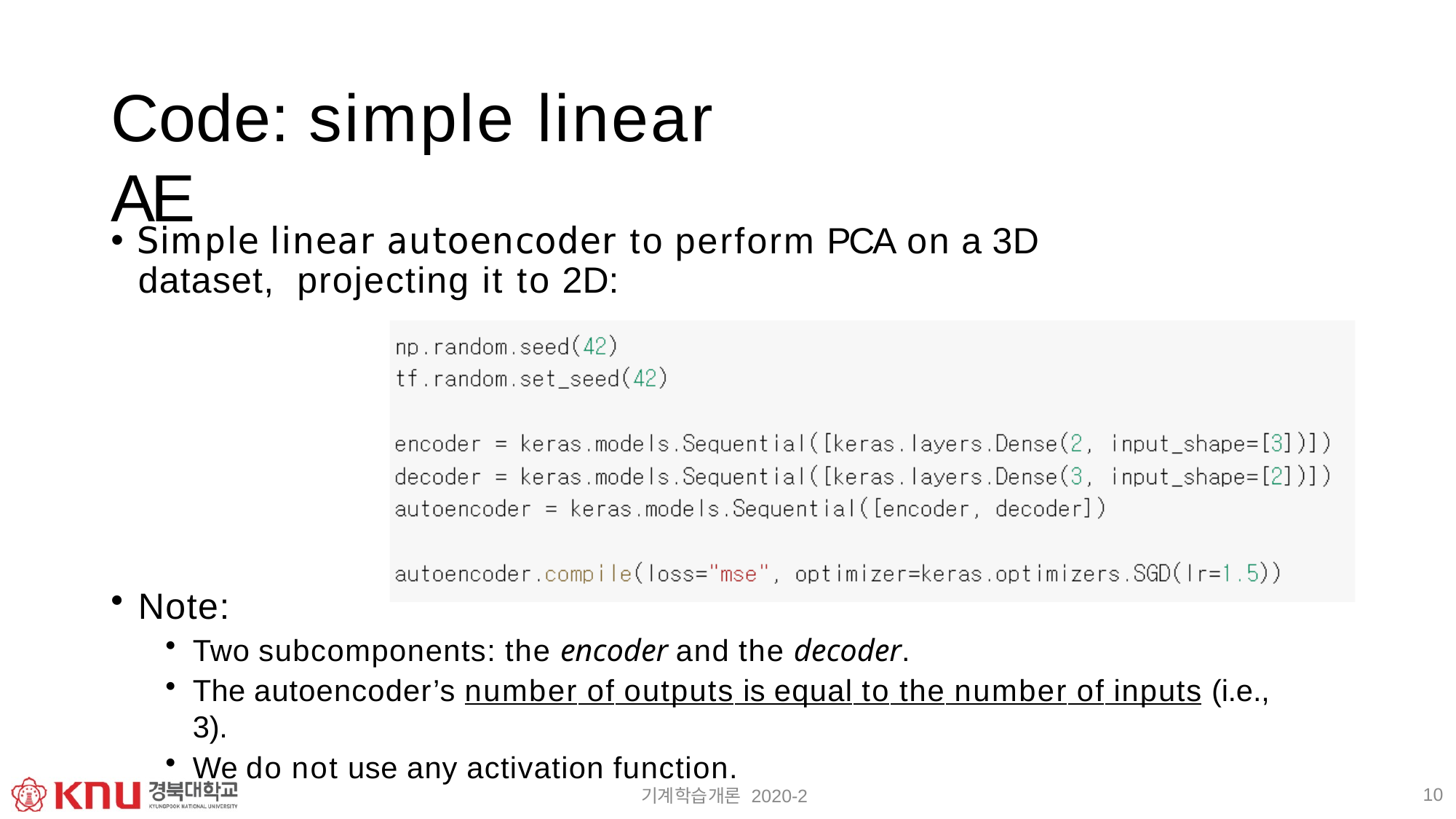

# Code: simple linear AE
Simple linear autoencoder to perform PCA on a 3D dataset,  projecting it to 2D:

Note:
Two subcomponents: the encoder and the decoder.
The autoencoder’s number of outputs is equal to the number of inputs (i.e., 3).
We do not use any activation function.
10
기계학습개론 2020-2